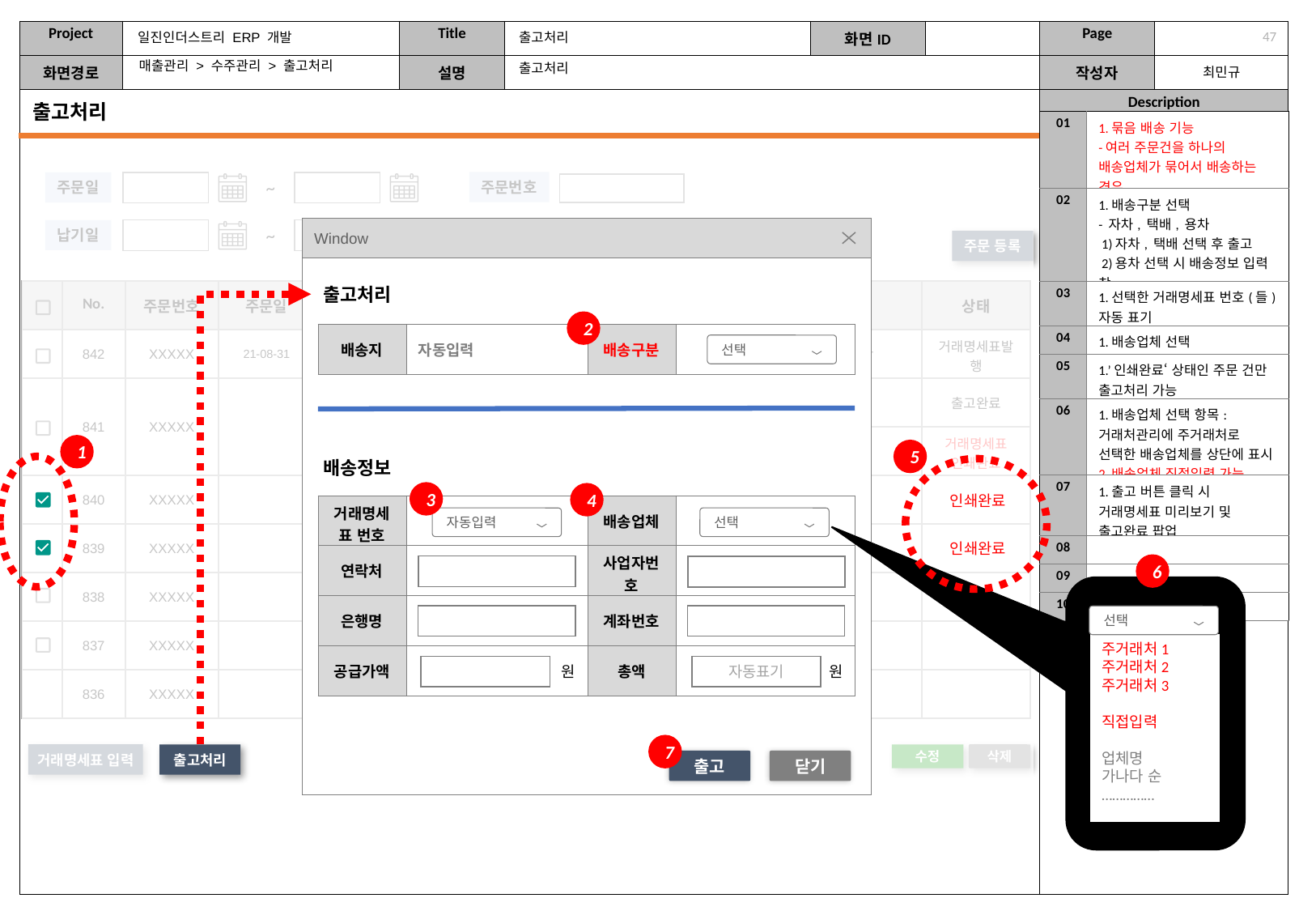

일진인더스트리 ERP 개발
출고처리
47
매출관리 > 수주관리 > 출고처리

출고처리
출고처리
| 01 | 1.묶음 배송 기능 -여러 주문건을 하나의 배송업체가 묶어서 배송하는 경우 |
| --- | --- |
| 02 | 1.배송구분 선택 - 자차, 택배, 용차 1)자차, 택배 선택 후 출고 2)용차 선택 시 배송정보 입력 창 open |
| 03 | 1.선택한 거래명세표 번호(들) 자동 표기 |
| 04 | 1.배송업체 선택 |
| 05 | 1.’인쇄완료‘ 상태인 주문 건만 출고처리 가능 |
| 06 | 1.배송업체 선택 항목: 거래처관리에 주거래처로 선택한 배송업체를 상단에 표시 2.배송업체 직접입력 가능 |
| 07 | 1.출고 버튼 클릭 시 거래명세표 미리보기 및 출고완료 팝업 |
| 08 |  |
| 09 |  |
| 10 |  |

~
주문번호
주문일

~
Window

납기일

주문 등록
출고처리
|  | No. | 주문번호 | 주문일 | 납기일 | 오전 | 거래처명 | 제품명 | 수량 | 배송지 | 상태 |
| --- | --- | --- | --- | --- | --- | --- | --- | --- | --- | --- |
|  | 842 | XXXXX | 21-08-31 | 21-09-31 | O | 동원(진천) | PET 12/530/6000 외 | 100 | 진천공장 | 거래명세표발행 |
|  | 841 | XXXXX |  |  |  | XXXXX |  |  |  | 출고완료 |
|  |  |  |  |  |  |  |  |  |  | 거래명세표 인쇄완료 |
|  | 840 | XXXXX |  |  |  | XXXXX |  |  |  |  |
|  | 839 | XXXXX |  |  |  | XXXXX |  |  |  |  |
|  | 838 | XXXXX |  |  |  | XXXXX |  |  |  |  |
|  | 837 | XXXXX |  |  |  | XXXXX |  |  |  |  |
|  | 836 | XXXXX |  |  |  | XXXXX |  |  |  |  |

2
| 배송지 | 자동입력 | 배송구분 |  |
| --- | --- | --- | --- |
선택

1
5
배송정보

3
4
인쇄완료

| 거래명세표 번호 |  | 배송업체 |  |
| --- | --- | --- | --- |
| 연락처 |  | 사업자번호 |  |
| 은행명 |  | 계좌번호 |  |
| 공급가액 | 원 | 총액 | 원 |
자동입력

선택

인쇄완료

6

선택

주거래처1
주거래처2
주거래처3

직접입력

업체명
가나다 순
……………

자동표기
7
거래명세표 입력
출고처리
수정
삭제
출고
닫기